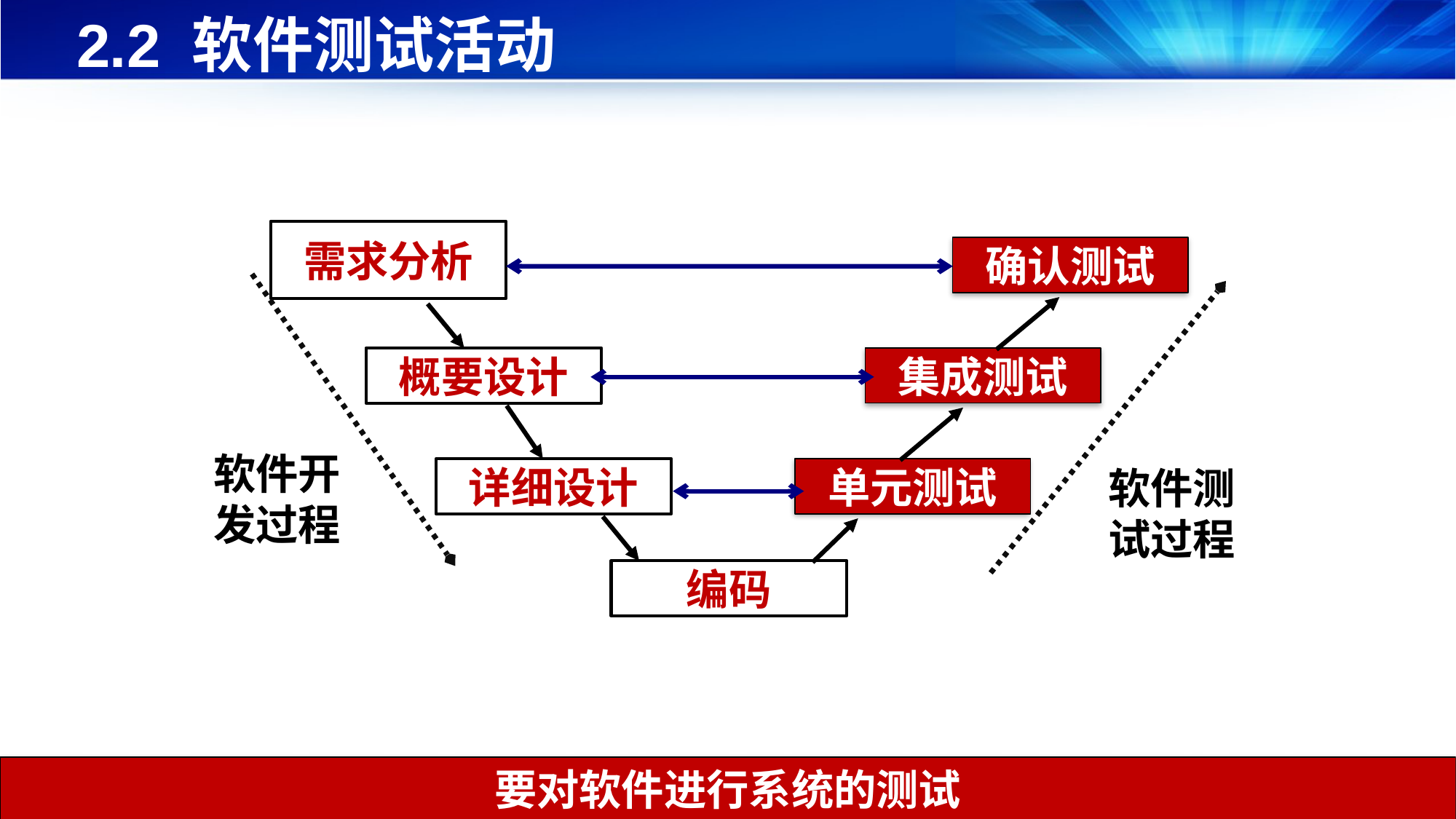

# 2.2 软件测试活动
需求分析
确认测试

概要设计
集成测试

软件开发过程
软件测试过程
详细设计
单元测试

编码
要对软件进行系统的测试